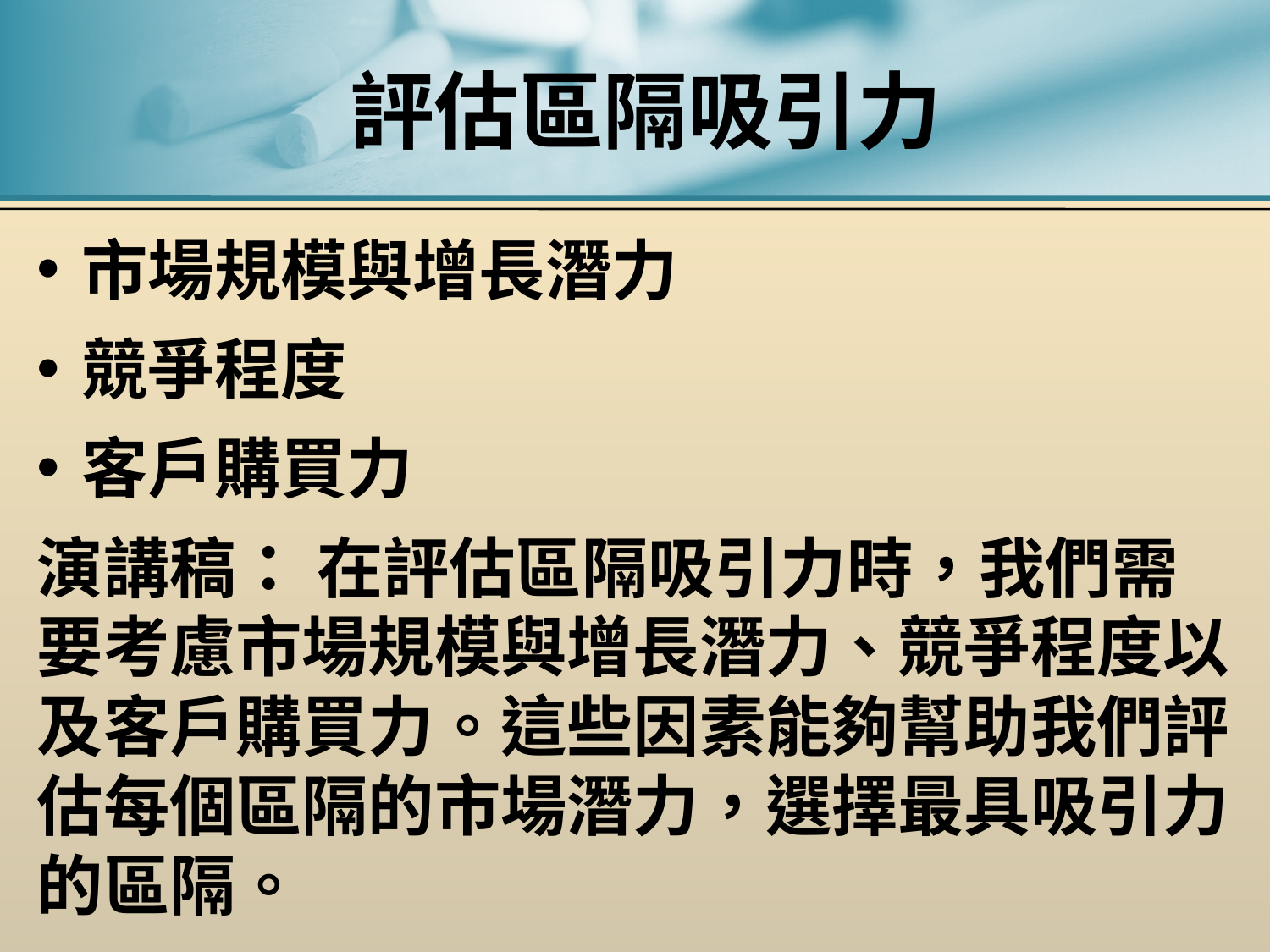

# 評估區隔吸引力
市場規模與增長潛力
競爭程度
客戶購買力
演講稿： 在評估區隔吸引力時，我們需要考慮市場規模與增長潛力、競爭程度以及客戶購買力。這些因素能夠幫助我們評估每個區隔的市場潛力，選擇最具吸引力的區隔。